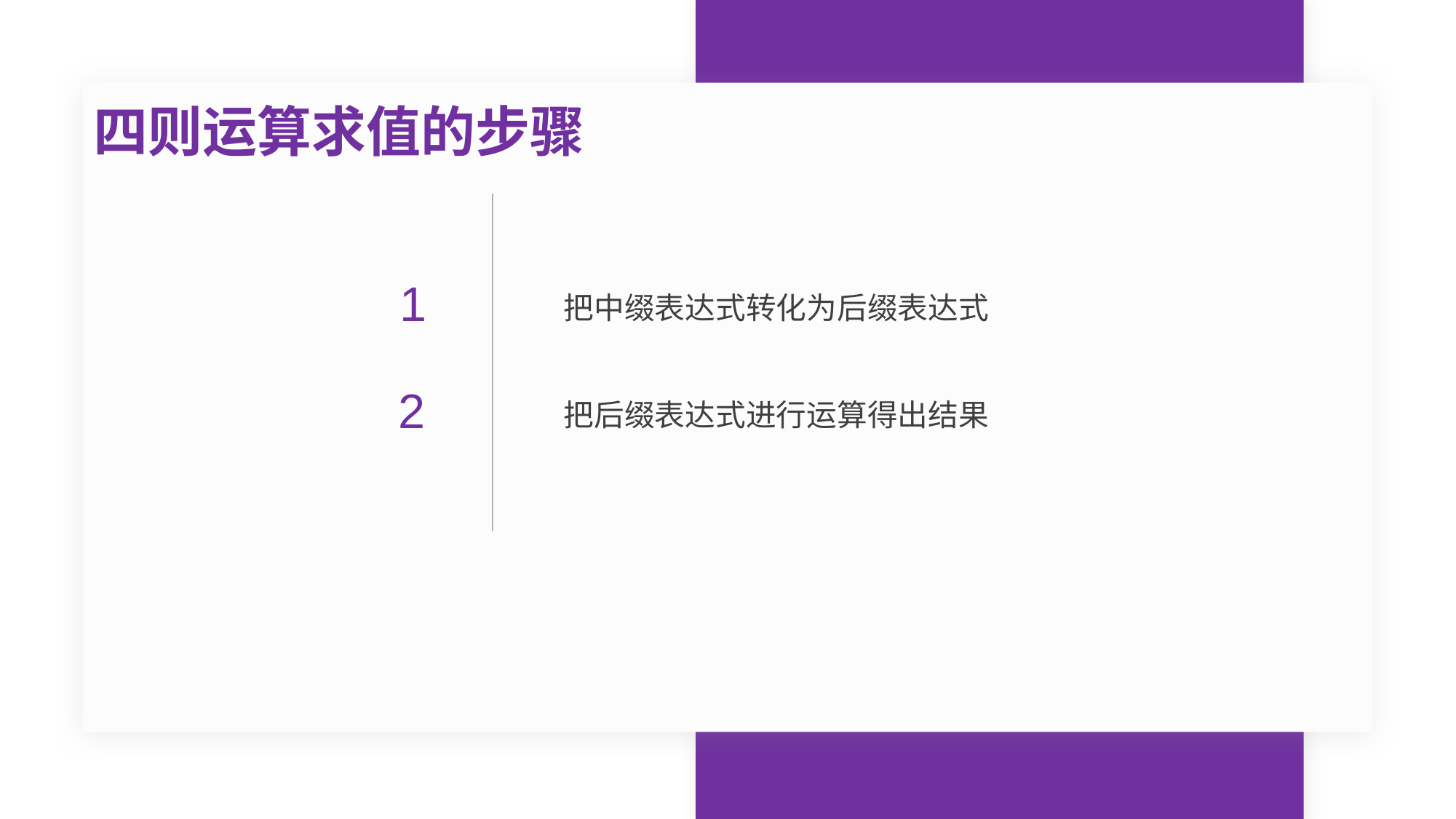

四则运算求值的步骤
1
把中缀表达式转化为后缀表达式
2
把后缀表达式进行运算得出结果